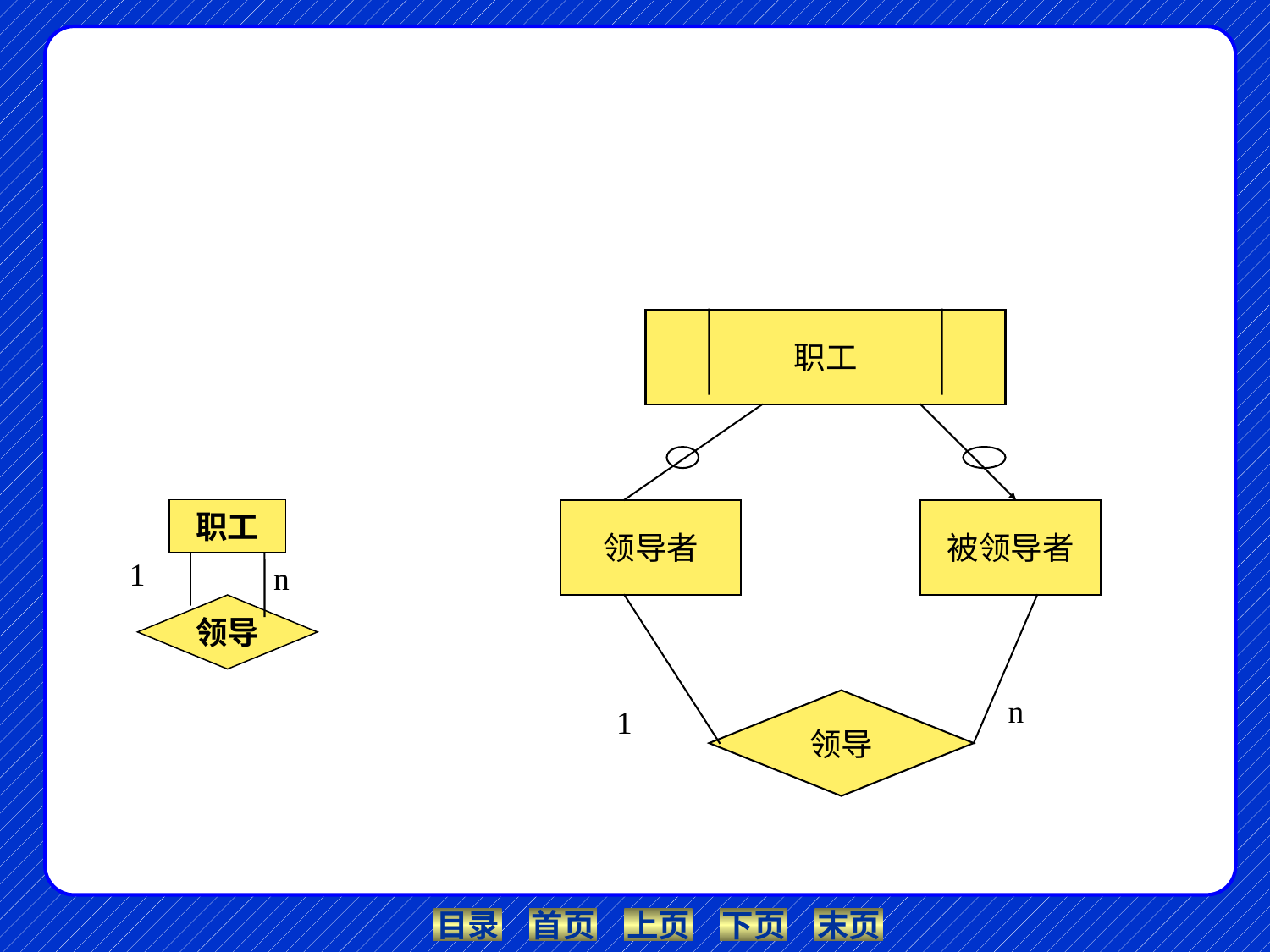

An Introduction to Database Systenm
职工

职工
领导者
被领导者
1

n

领导

n
领导
1